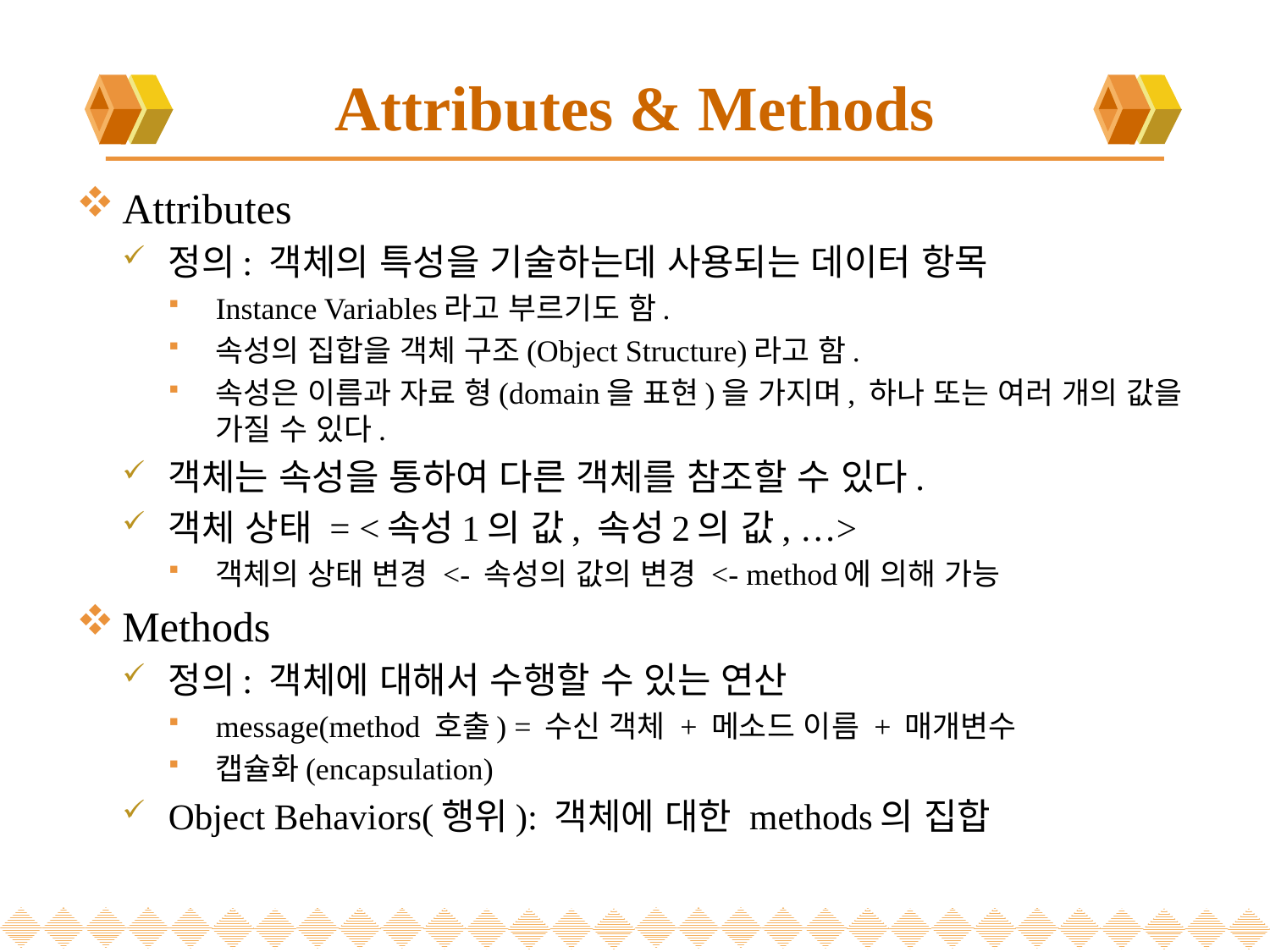

# Attributes & Methods
Attributes
정의: 객체의 특성을 기술하는데 사용되는 데이터 항목
Instance Variables라고 부르기도 함.
속성의 집합을 객체 구조(Object Structure)라고 함.
속성은 이름과 자료 형(domain을 표현)을 가지며, 하나 또는 여러 개의 값을 가질 수 있다.
객체는 속성을 통하여 다른 객체를 참조할 수 있다.
객체 상태 = <속성1의 값, 속성2의 값, …>
객체의 상태 변경 <- 속성의 값의 변경 <- method에 의해 가능
Methods
정의: 객체에 대해서 수행할 수 있는 연산
message(method 호출) = 수신 객체 + 메소드 이름 + 매개변수
캡슐화(encapsulation)
Object Behaviors(행위): 객체에 대한 methods의 집합